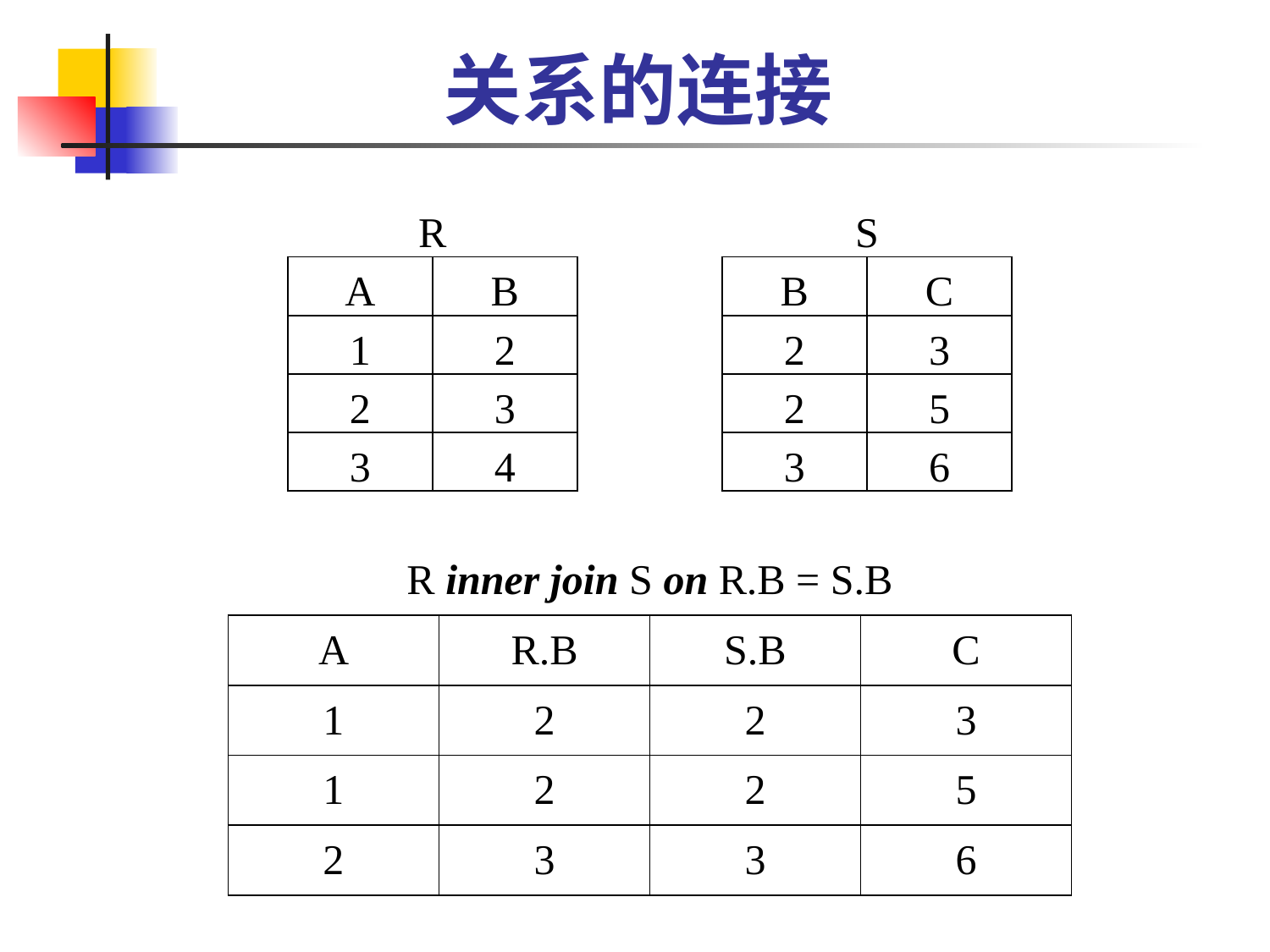

# 关系的连接
| R |  |  | S |  |
| --- | --- | --- | --- | --- |
| A | B |  | B | C |
| 1 | 2 |  | 2 | 3 |
| 2 | 3 |  | 2 | 5 |
| 3 | 4 |  | 3 | 6 |
| R inner join S on R.B = S.B |  |  |  |
| --- | --- | --- | --- |
| A | R.B | S.B | C |
| 1 | 2 | 2 | 3 |
| 1 | 2 | 2 | 5 |
| 2 | 3 | 3 | 6 |